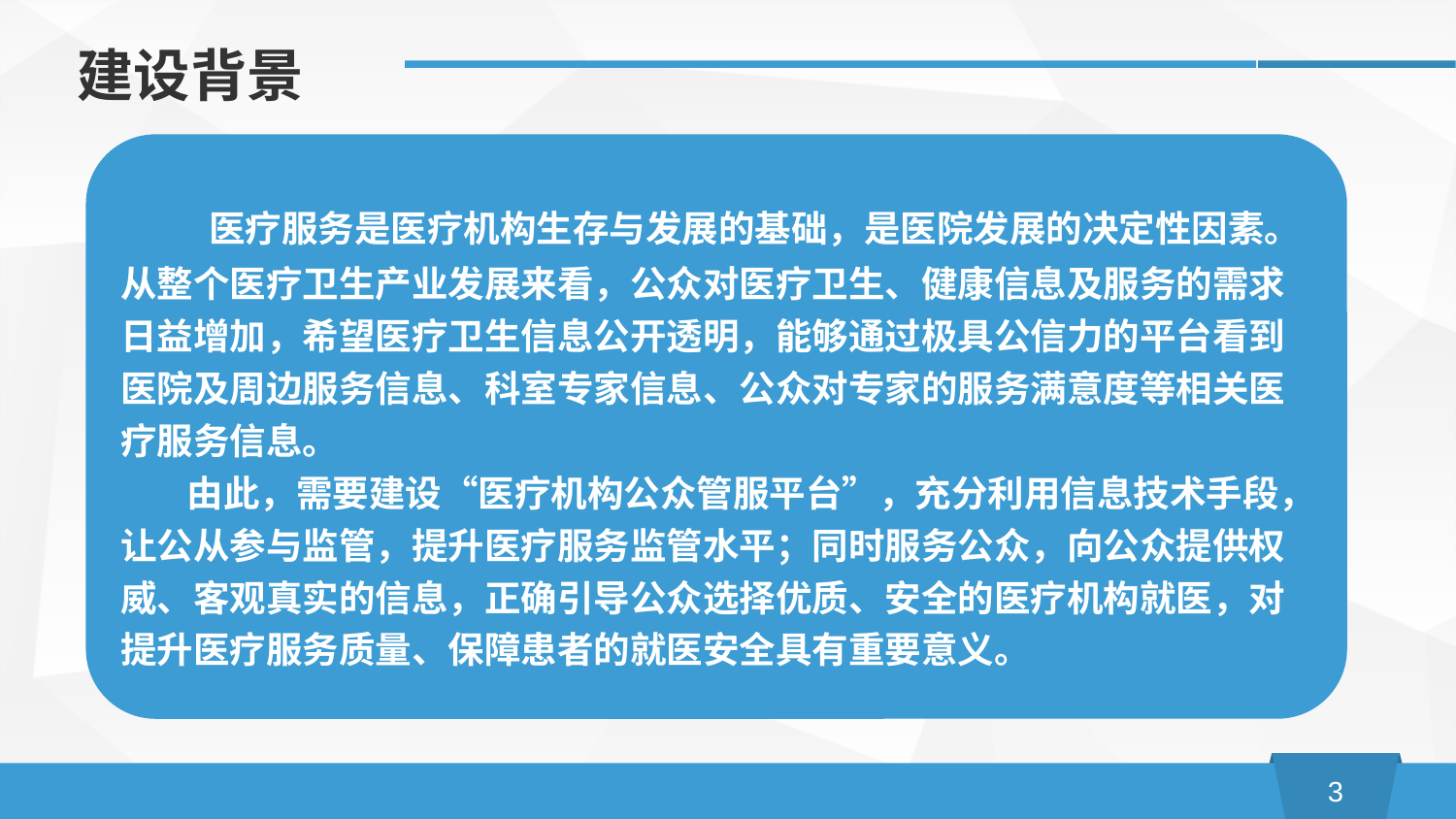

建设背景
       医疗服务是医疗机构生存与发展的基础，是医院发展的决定性因素。从整个医疗卫生产业发展来看，公众对医疗卫生、健康信息及服务的需求日益增加，希望医疗卫生信息公开透明，能够通过极具公信力的平台看到医院及周边服务信息、科室专家信息、公众对专家的服务满意度等相关医疗服务信息。
       由此，需要建设“医疗机构公众管服平台”，充分利用信息技术手段，让公从参与监管，提升医疗服务监管水平；同时服务公众，向公众提供权威、客观真实的信息，正确引导公众选择优质、安全的医疗机构就医，对提升医疗服务质量、保障患者的就医安全具有重要意义。